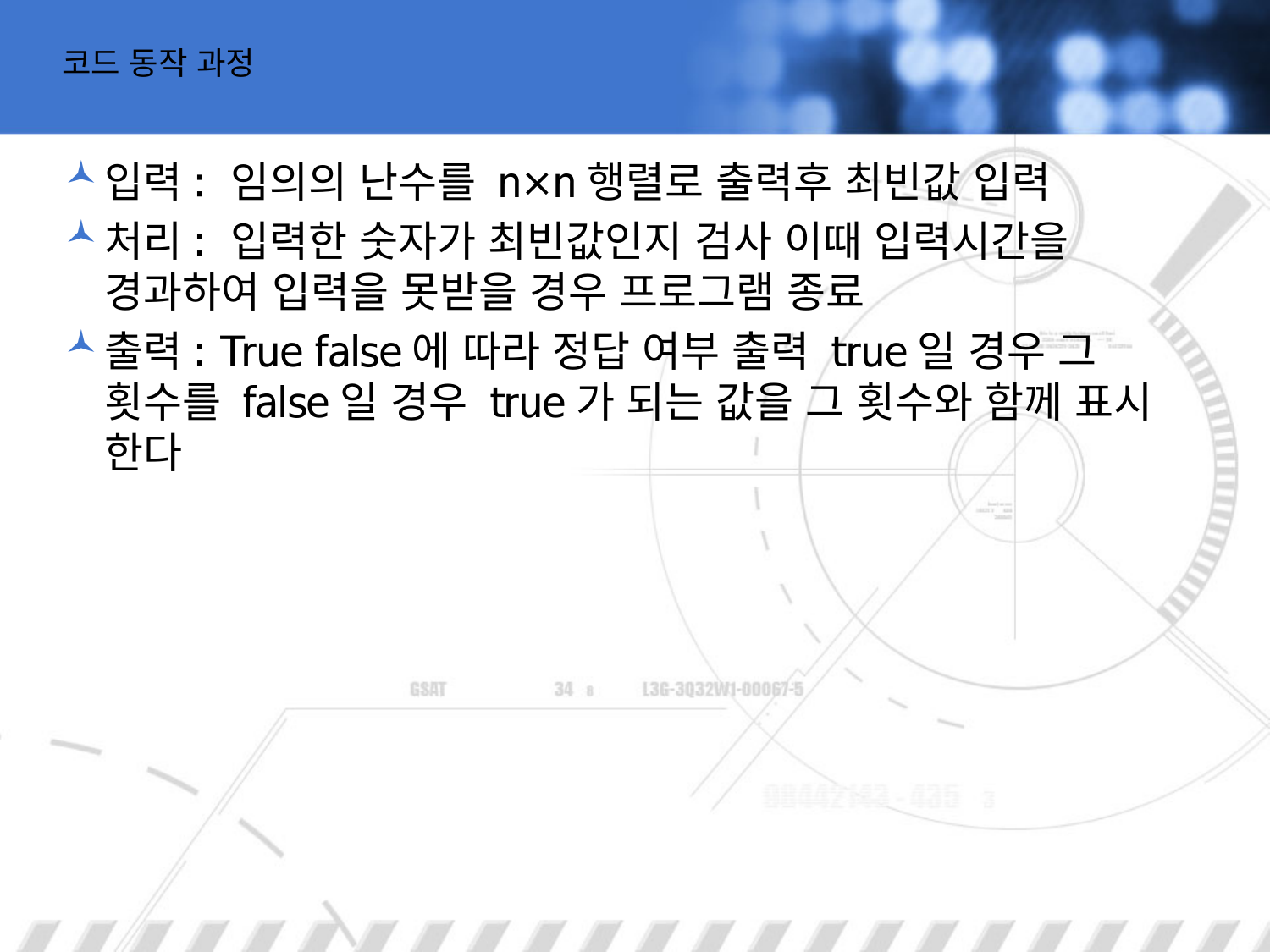

# 코드 동작 과정
입력: 임의의 난수를 n×n행렬로 출력후 최빈값 입력
처리: 입력한 숫자가 최빈값인지 검사 이때 입력시간을 경과하여 입력을 못받을 경우 프로그램 종료
출력: True false에 따라 정답 여부 출력 true일 경우 그 횟수를 false일 경우 true가 되는 값을 그 횟수와 함께 표시 한다